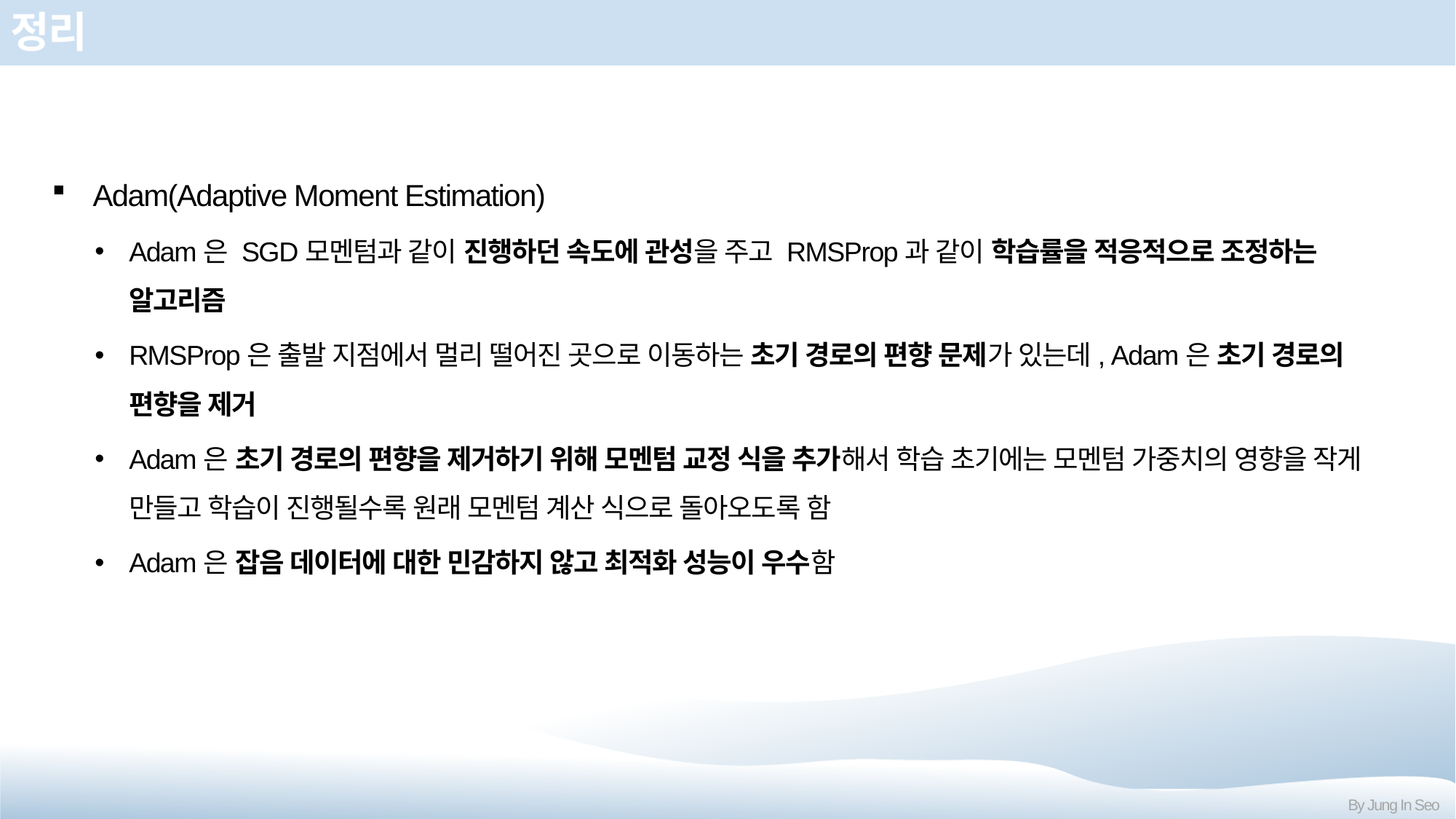

# 정리
Adam(Adaptive Moment Estimation)
Adam은 SGD모멘텀과 같이 진행하던 속도에 관성을 주고 RMSProp과 같이 학습률을 적응적으로 조정하는 알고리즘
RMSProp은 출발 지점에서 멀리 떨어진 곳으로 이동하는 초기 경로의 편향 문제가 있는데, Adam은 초기 경로의 편향을 제거
Adam은 초기 경로의 편향을 제거하기 위해 모멘텀 교정 식을 추가해서 학습 초기에는 모멘텀 가중치의 영향을 작게 만들고 학습이 진행될수록 원래 모멘텀 계산 식으로 돌아오도록 함
Adam은 잡음 데이터에 대한 민감하지 않고 최적화 성능이 우수함